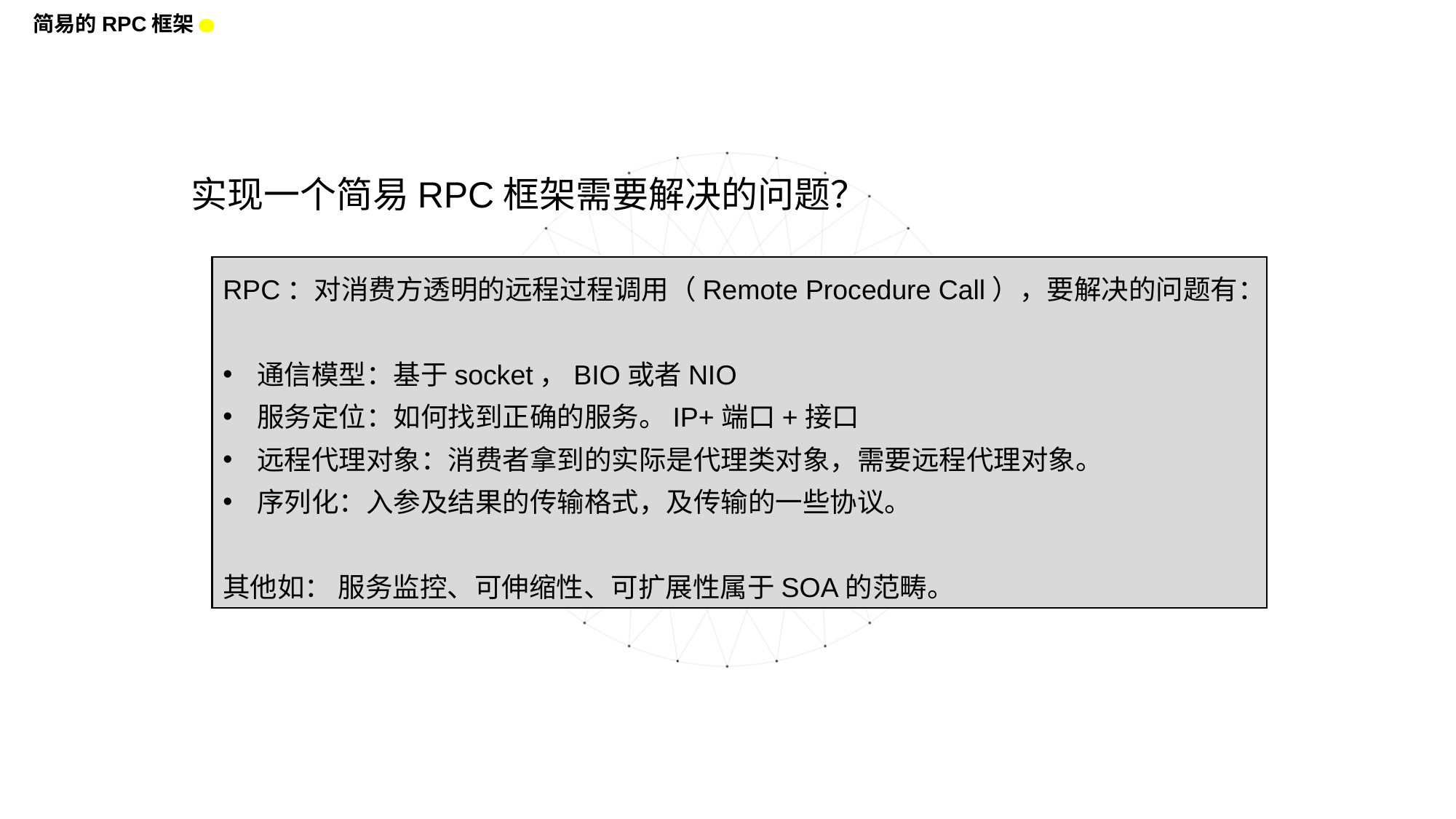

简易的RPC框架

实现一个简易RPC框架需要解决的问题？
RPC：对消费方透明的远程过程调用（Remote Procedure Call），要解决的问题有：

通信模型：基于socket，BIO或者NIO
服务定位：如何找到正确的服务。IP+端口+接口
远程代理对象：消费者拿到的实际是代理类对象，需要远程代理对象。
序列化：入参及结果的传输格式，及传输的一些协议。

其他如： 服务监控、可伸缩性、可扩展性属于SOA的范畴。